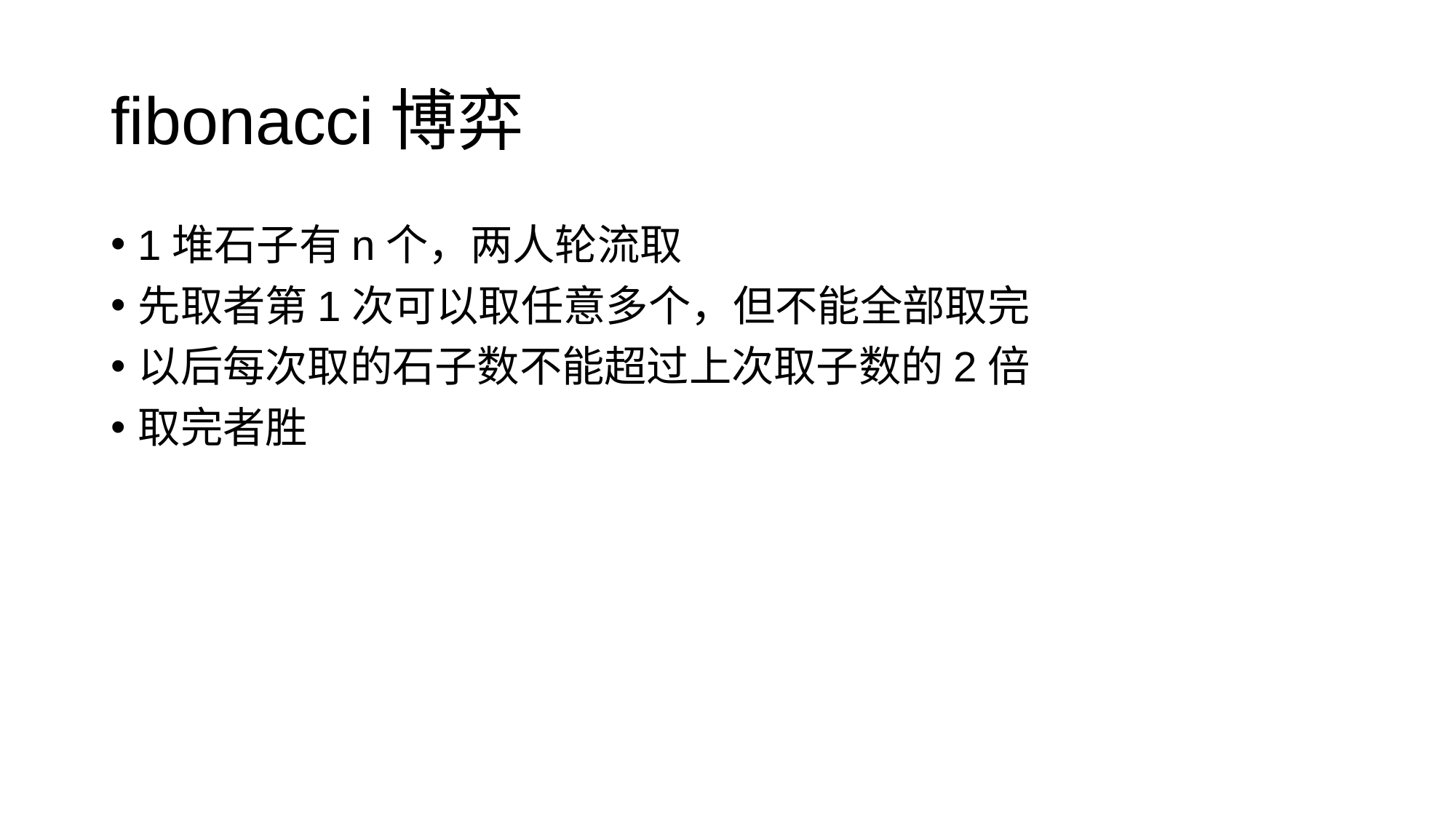

# fibonacci博弈
1堆石子有n个，两人轮流取
先取者第1次可以取任意多个，但不能全部取完
以后每次取的石子数不能超过上次取子数的2倍
取完者胜